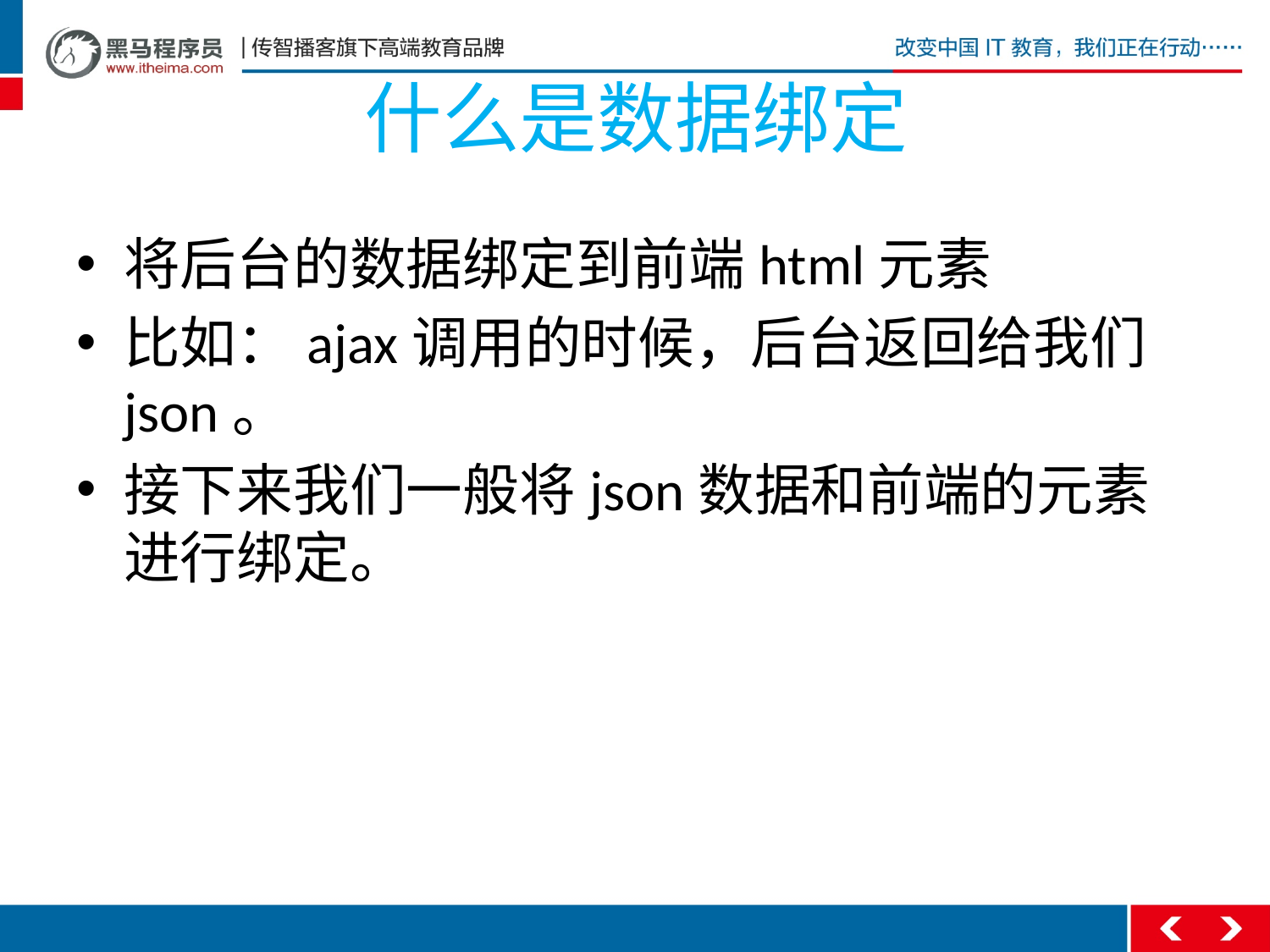

# 什么是数据绑定
将后台的数据绑定到前端html元素
比如：ajax调用的时候，后台返回给我们json。
接下来我们一般将json数据和前端的元素进行绑定。